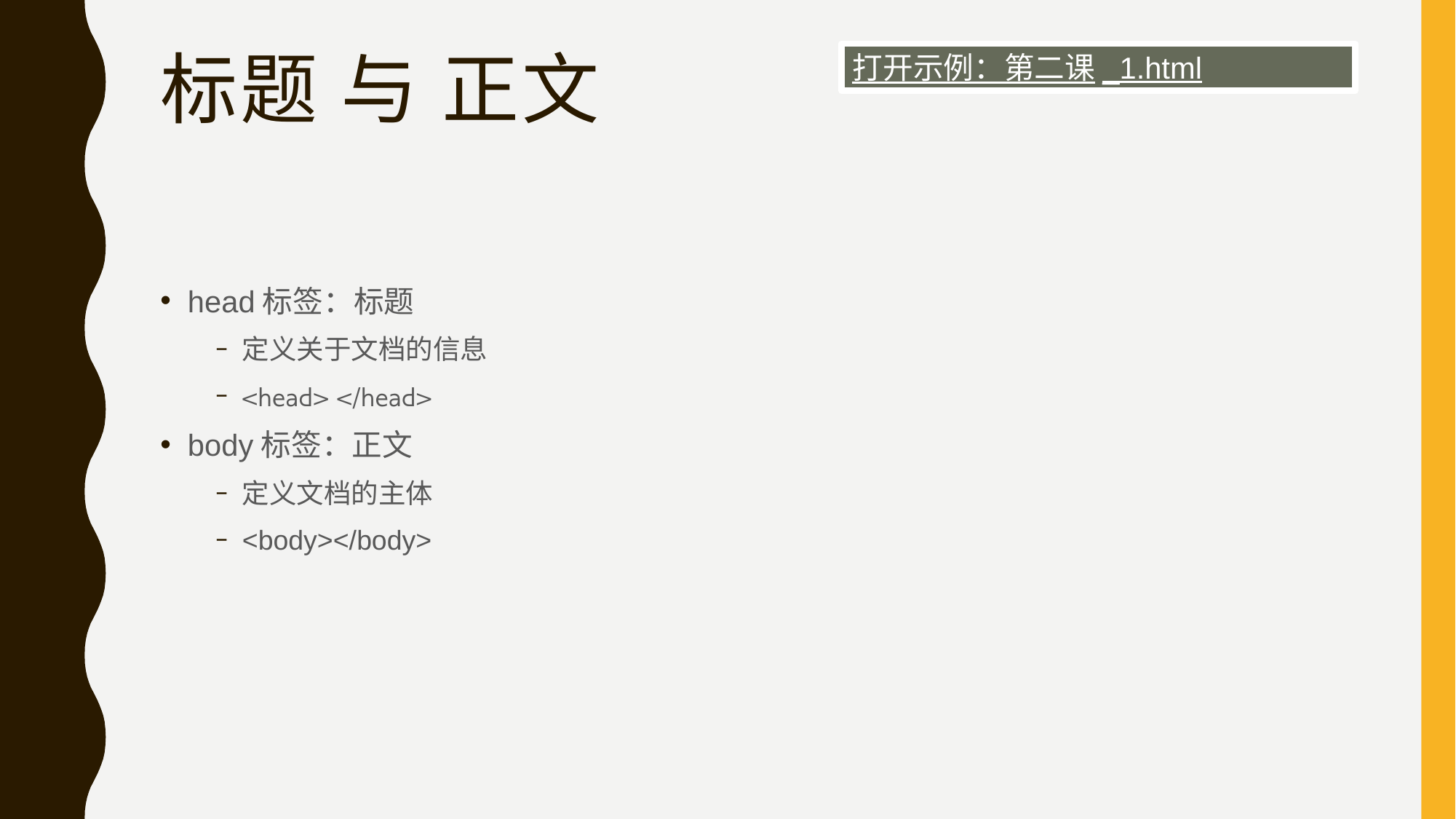

打开示例：第二课_1.html
# 标题 与 正文
head标签：标题
定义关于文档的信息
<head> </head>
body标签：正文
定义文档的主体
<body></body>